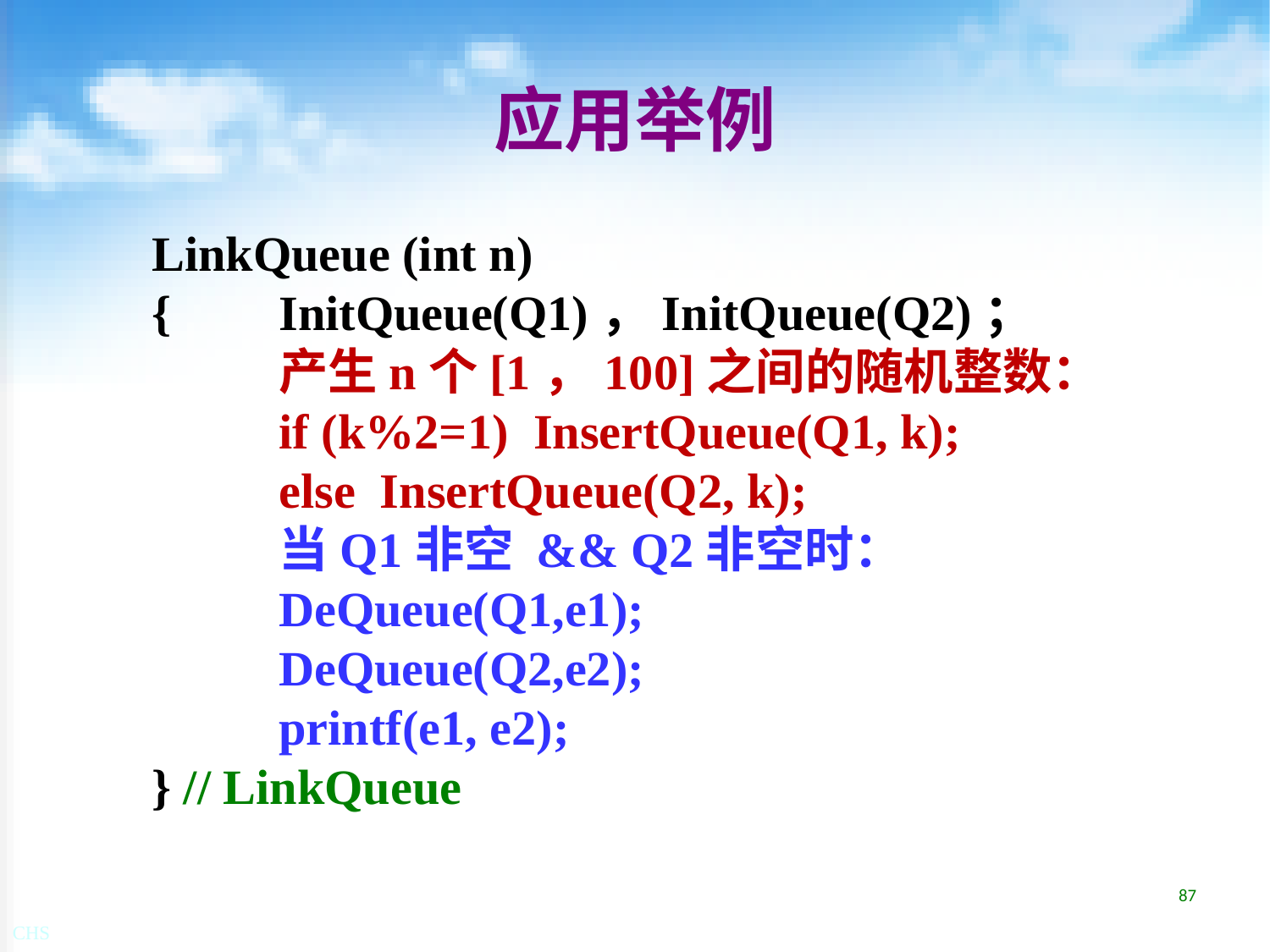

# 应用举例
LinkQueue (int n)
{	InitQueue(Q1)，InitQueue(Q2)；
	产生n个[1，100]之间的随机整数：
	if (k%2=1)  InsertQueue(Q1, k);
	else  InsertQueue(Q2, k);
	当Q1非空 && Q2非空时：
	DeQueue(Q1,e1);
	DeQueue(Q2,e2);
	printf(e1, e2);
} // LinkQueue
87